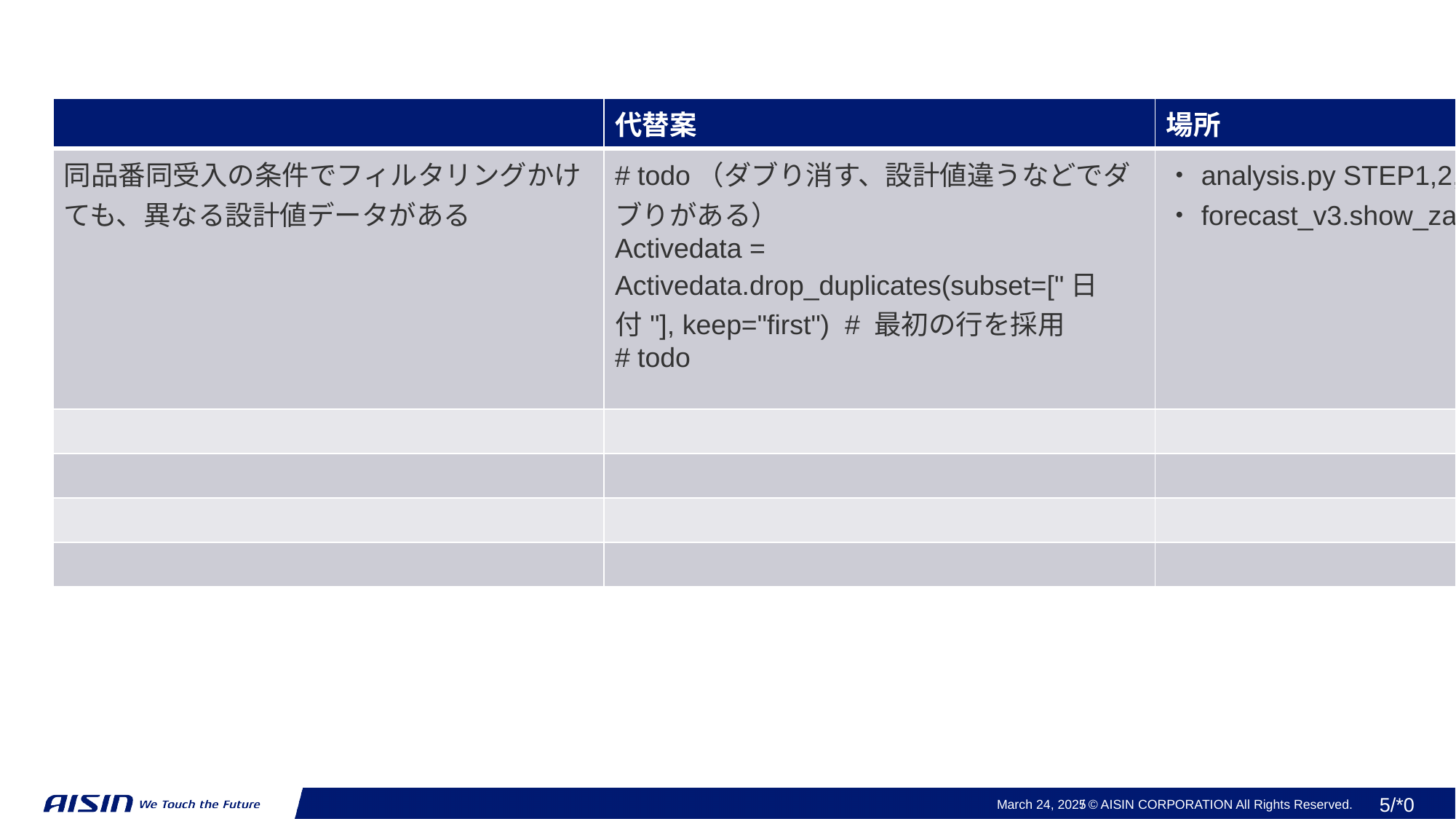

|  | 代替案 | 場所 |
| --- | --- | --- |
| 同品番同受入の条件でフィルタリングかけても、異なる設計値データがある | # todo（ダブり消す、設計値違うなどでダブりがある） Activedata = Activedata.drop\_duplicates(subset=["日付"], keep="first")  # 最初の行を採用 # todo | ・analysis.py STEP1,2,3 ・forecast\_v3.show\_zaiko\_simula |
|  |  |  |
|  |  |  |
|  |  |  |
|  |  |  |
March 24, 2025